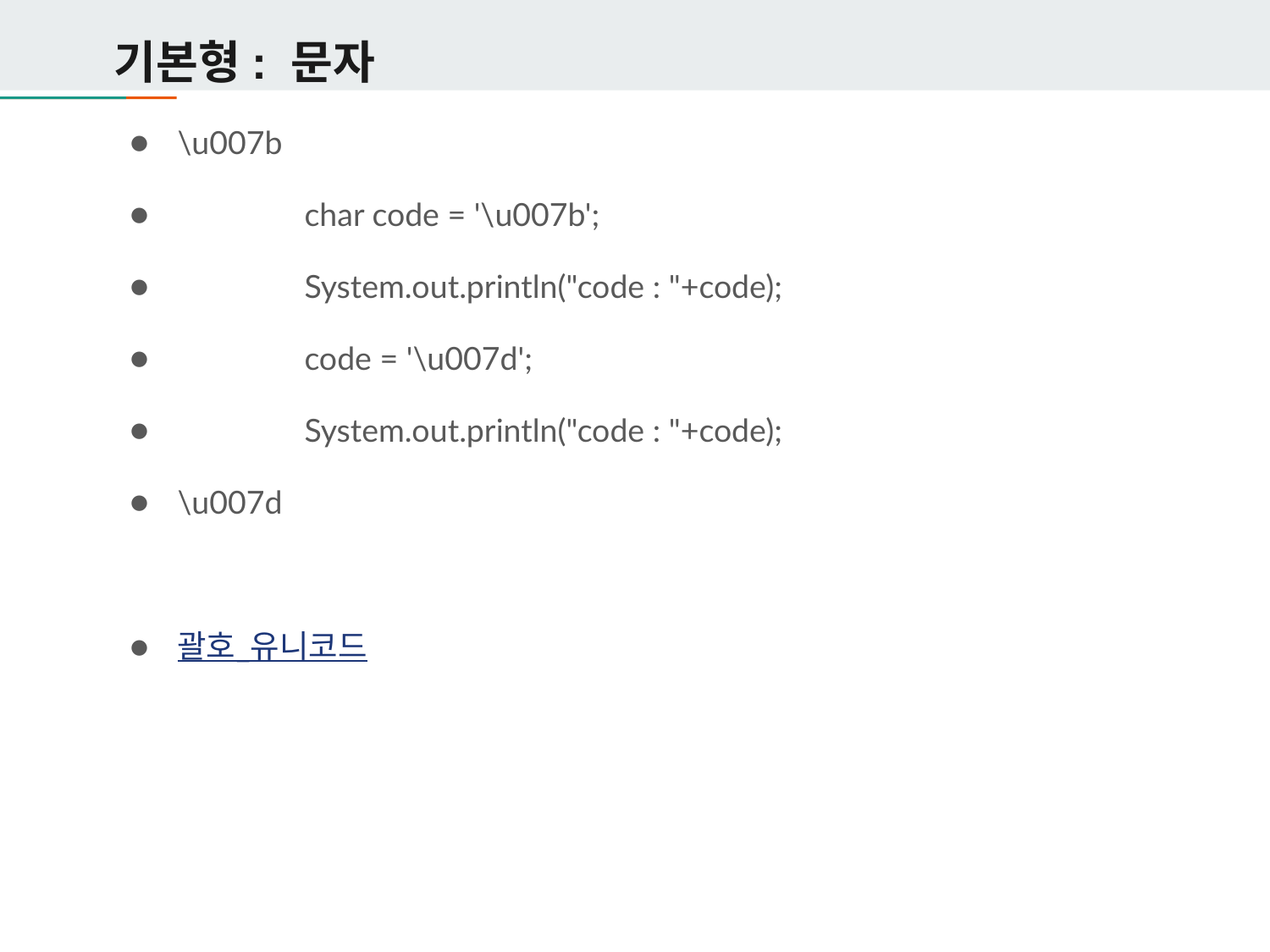

# 기본형: 문자
\u007b
	char code = '\u007b';
	System.out.println("code : "+code);
	code = '\u007d';
	System.out.println("code : "+code);
\u007d

괄호_유니코드